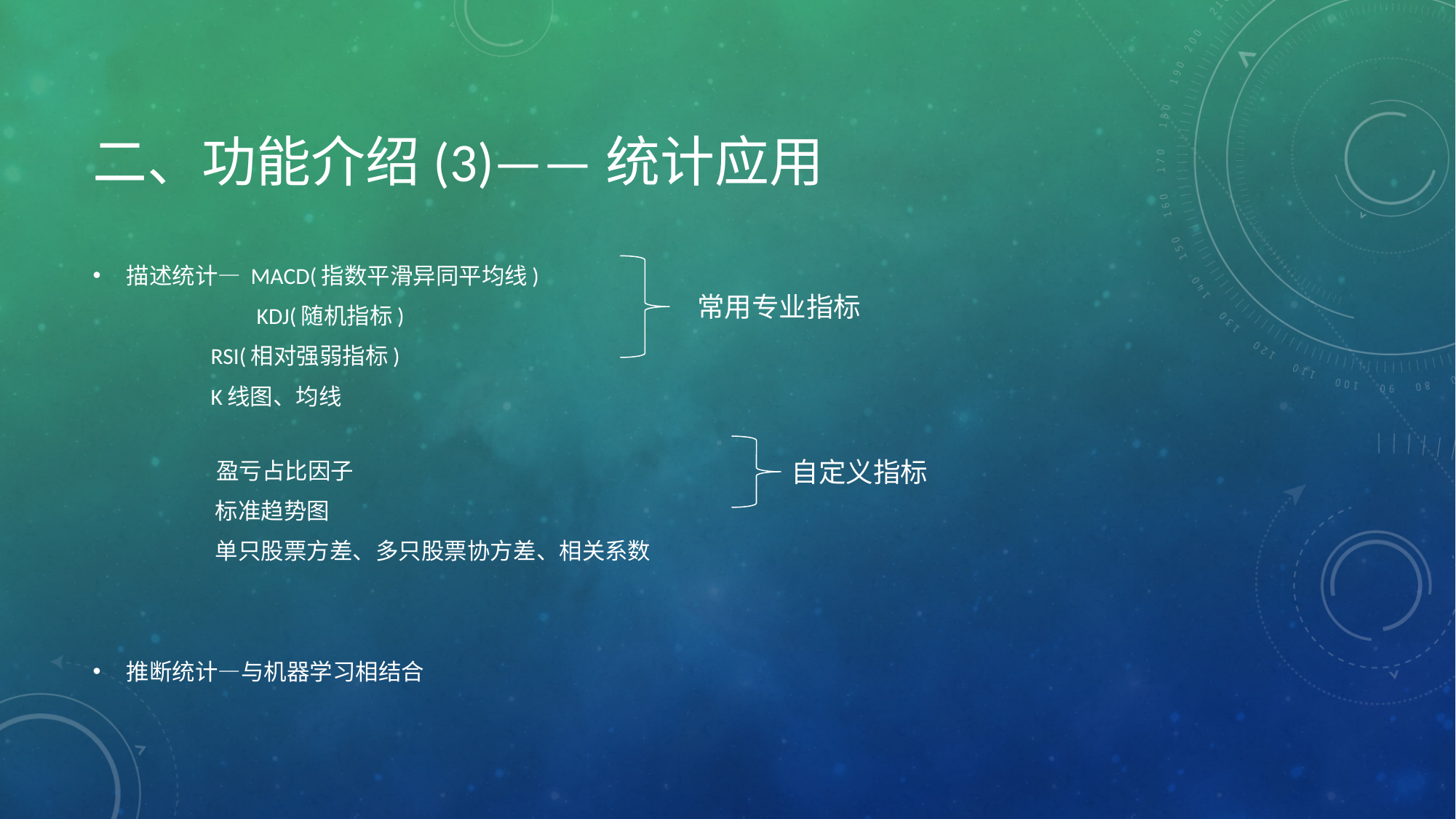

# 二、功能介绍(3)——统计应用
描述统计— MACD(指数平滑异同平均线)
              KDJ(随机指标)
	  RSI(相对强弱指标)
	  K线图、均线

	   盈亏占比因子
	  标准趋势图
	  单只股票方差、多只股票协方差、相关系数

推断统计—与机器学习相结合

常用专业指标

自定义指标